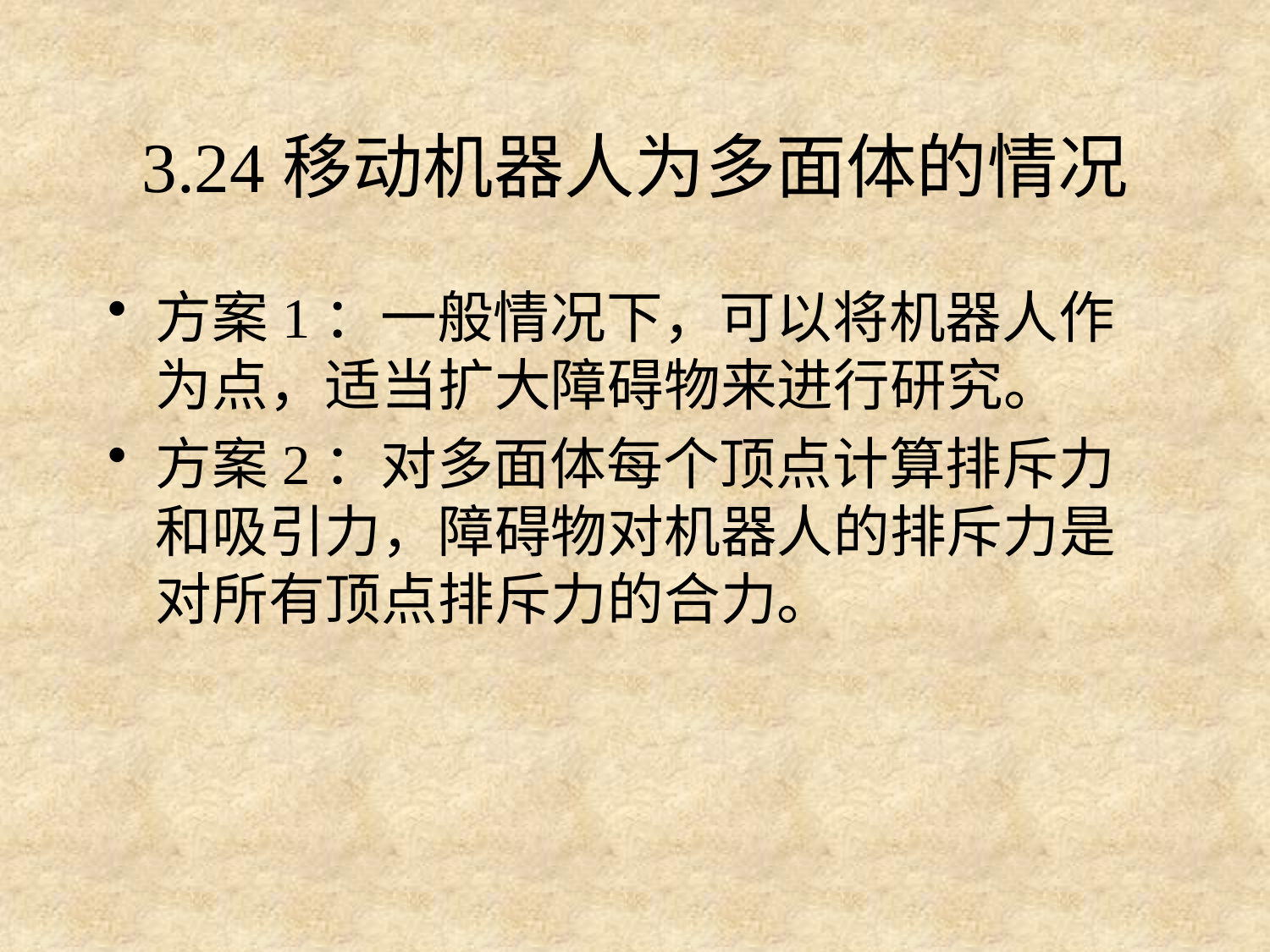

# 3.24移动机器人为多面体的情况
方案1：一般情况下，可以将机器人作为点，适当扩大障碍物来进行研究。
方案2：对多面体每个顶点计算排斥力和吸引力，障碍物对机器人的排斥力是对所有顶点排斥力的合力。